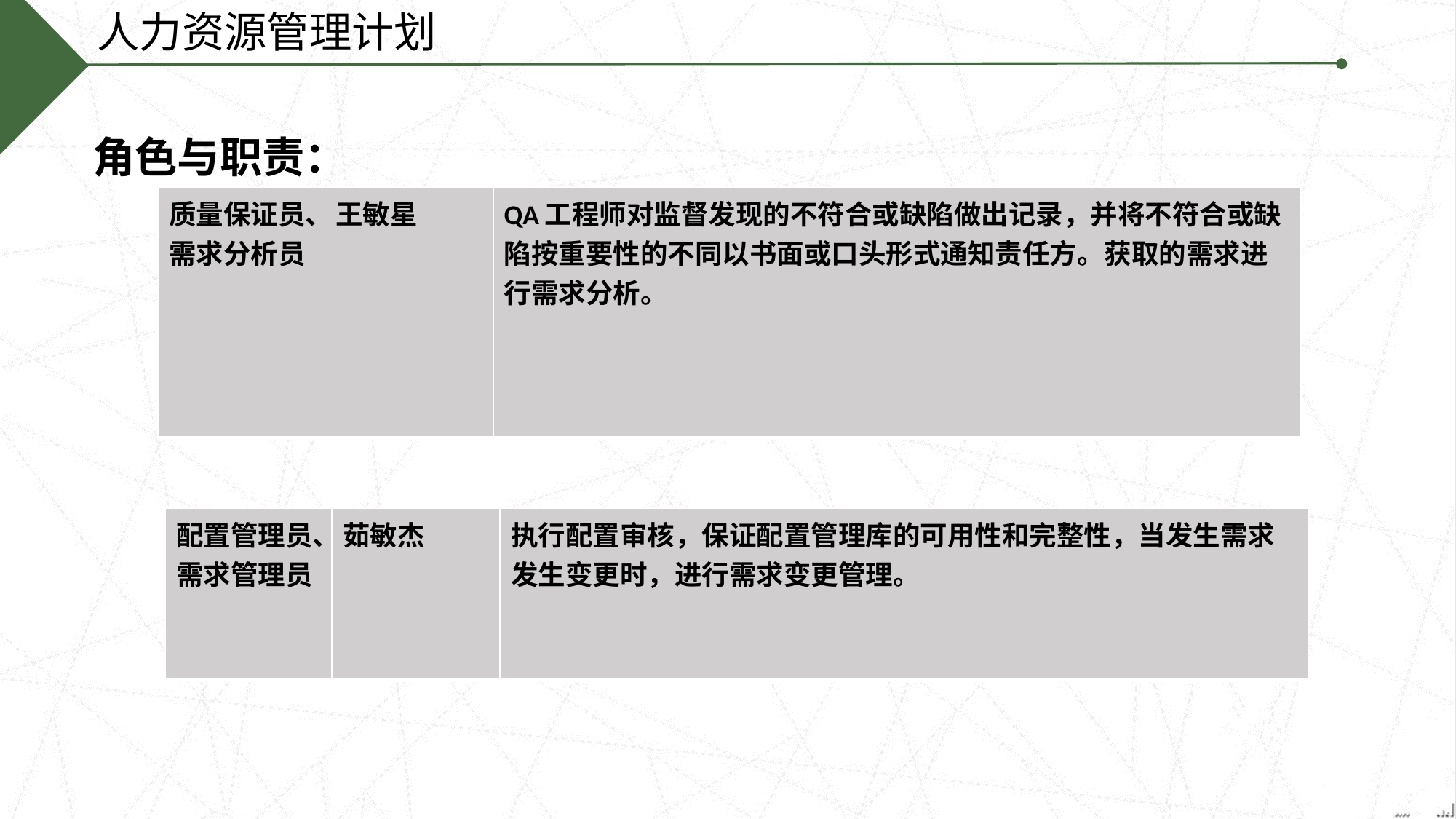

人力资源管理计划

 角色与职责：

| 质量保证员、需求分析员 | 王敏星 | QA工程师对监督发现的不符合或缺陷做出记录，并将不符合或缺陷按重要性的不同以书面或口头形式通知责任方。获取的需求进行需求分析。 |
| --- | --- | --- |
| 配置管理员、需求管理员 | 茹敏杰 | 执行配置审核，保证配置管理库的可用性和完整性，当发生需求发生变更时，进行需求变更管理。 |
| --- | --- | --- |